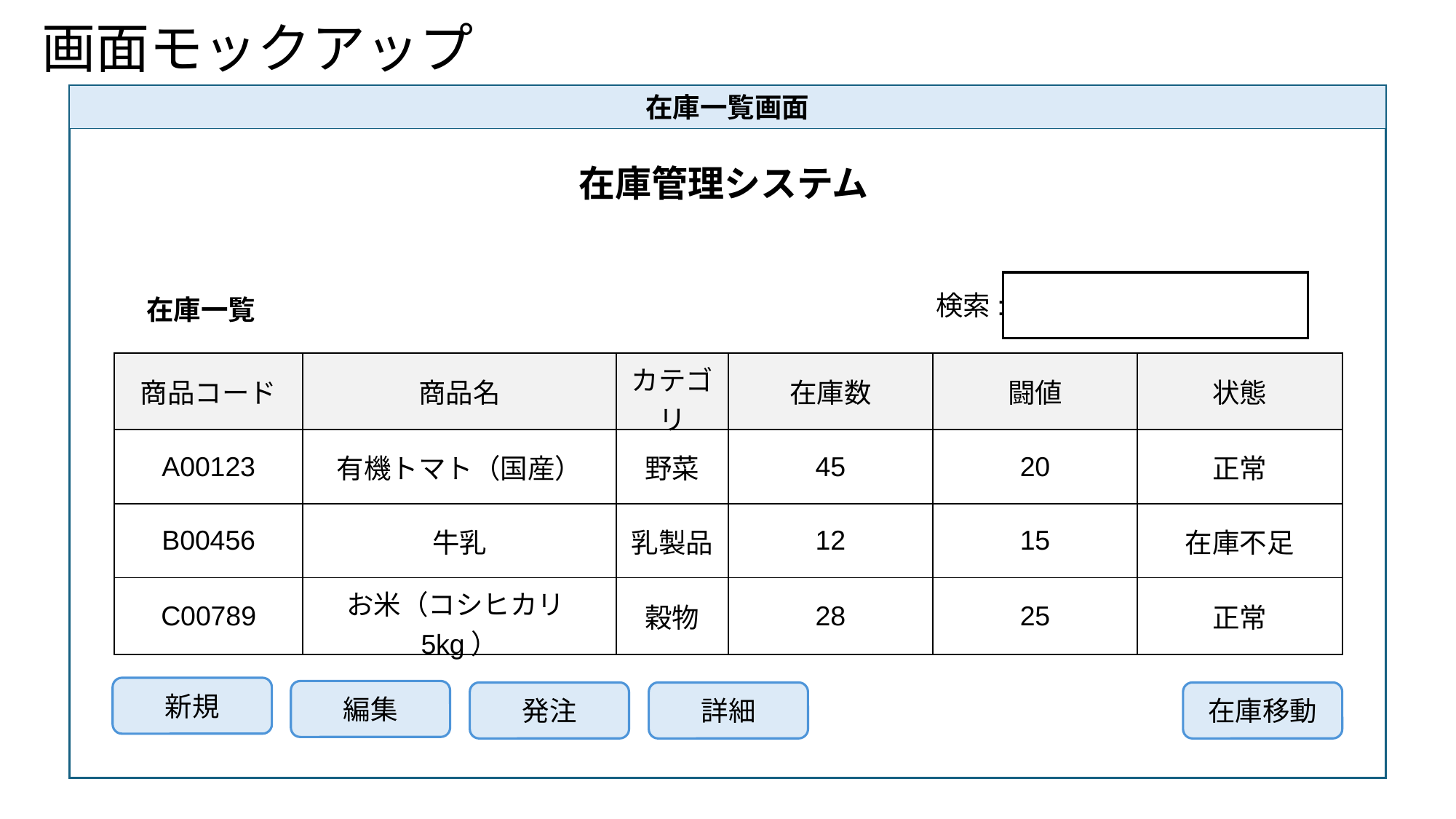

# 画面モックアップ
在庫一覧画面

在庫管理システム

検索:
在庫一覧
| 商品コード | 商品名 | カテゴリ | 在庫数 | 闘値 | 状態 |
| --- | --- | --- | --- | --- | --- |
| A00123 | 有機トマト（国産） | 野菜 | 45 | 20 | 正常 |
| B00456 | 牛乳 | 乳製品 | 12 | 15 | 在庫不足 |
| C00789 | お米（コシヒカリ5kg） | 穀物 | 28 | 25 | 正常 |
新規
編集
発注
詳細
在庫移動